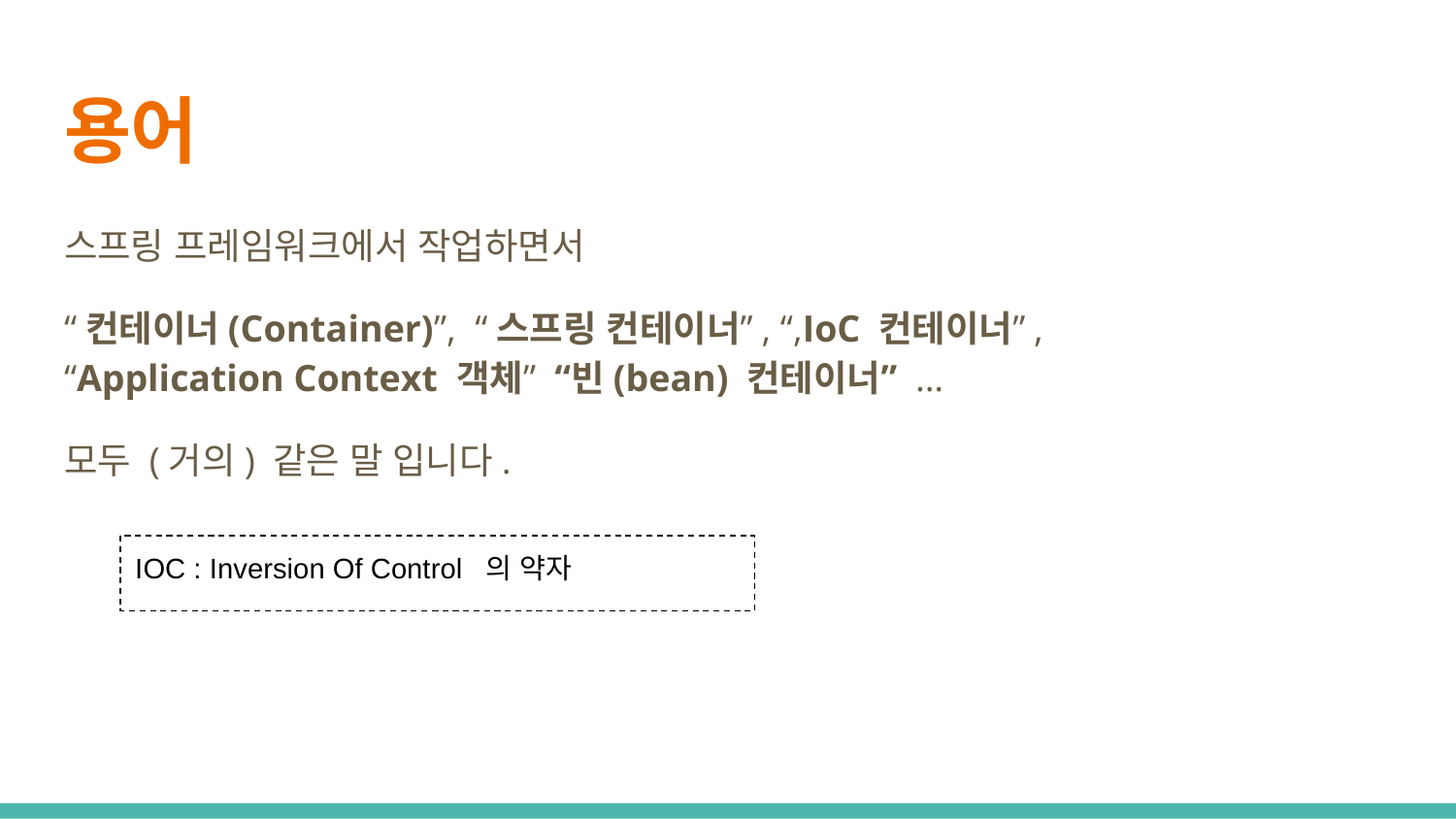

# 용어
스프링 프레임워크에서 작업하면서
“컨테이너(Container)”,  “스프링 컨테이너”, “,IoC 컨테이너”,
“Application Context 객체”  “빈(bean) 컨테이너” ...
모두 (거의) 같은 말 입니다.
IOC : Inversion Of Control  의 약자